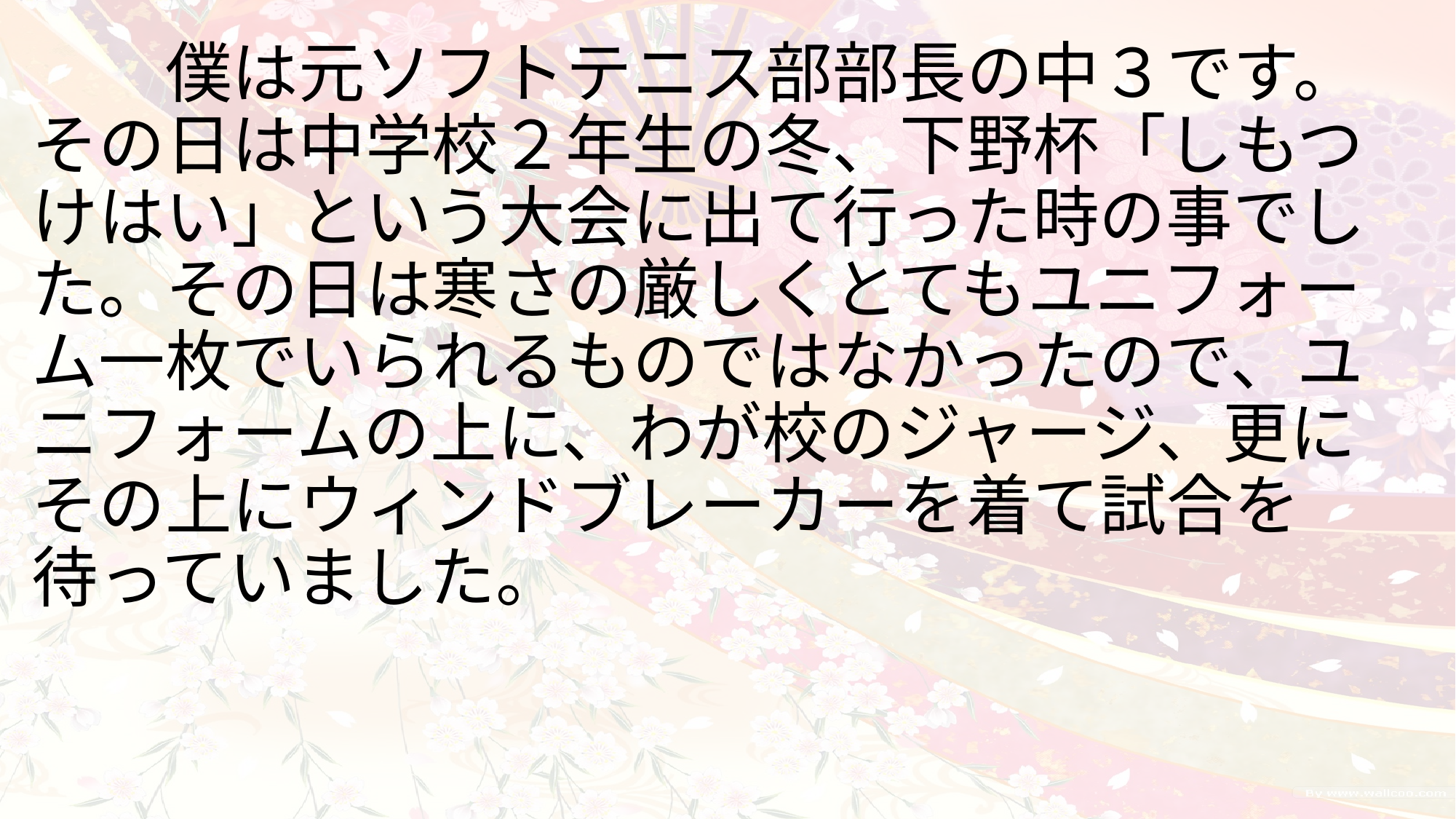

僕は元ソフトテニス部部長の中３です。その日は中学校２年生の冬、下野杯「しもつけはい」という大会に出て行った時の事でした。その日は寒さの厳しくとてもユニフォーム一枚でいられるものではなかったので、ユニフォームの上に、わが校のジャージ、更にその上にウィンドブレーカーを着て試合を待っていました。